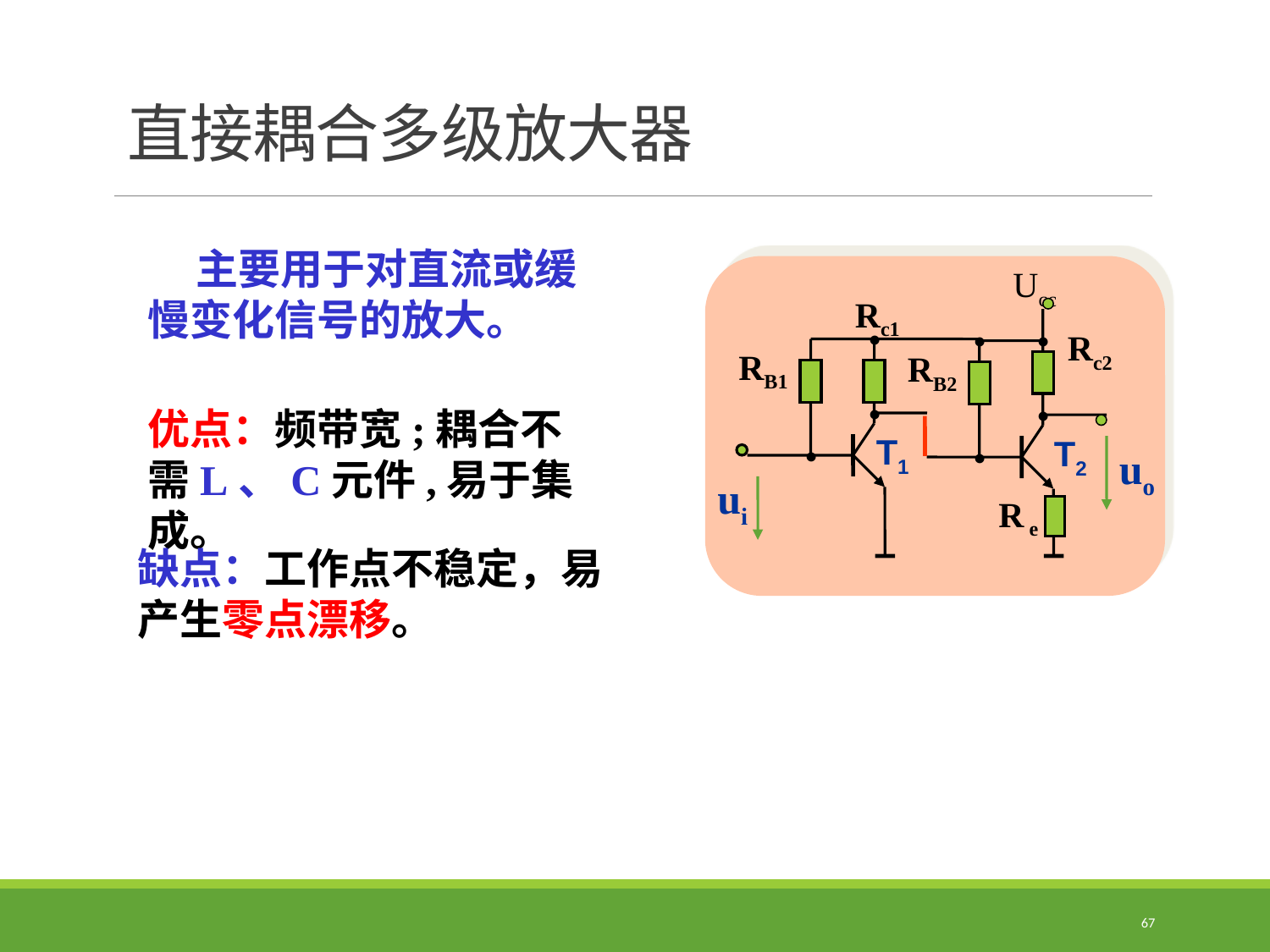

# 直接耦合多级放大器
    主要用于对直流或缓慢变化信号的放大。

Rc1
·
RB1

·
·

T1

ui

Ucc
·
·

Rc2
RB2

·
·

T2

uo

优点：频带宽;耦合不需L、C元件,易于集成。

R e

缺点：工作点不稳定，易产生零点漂移。
67